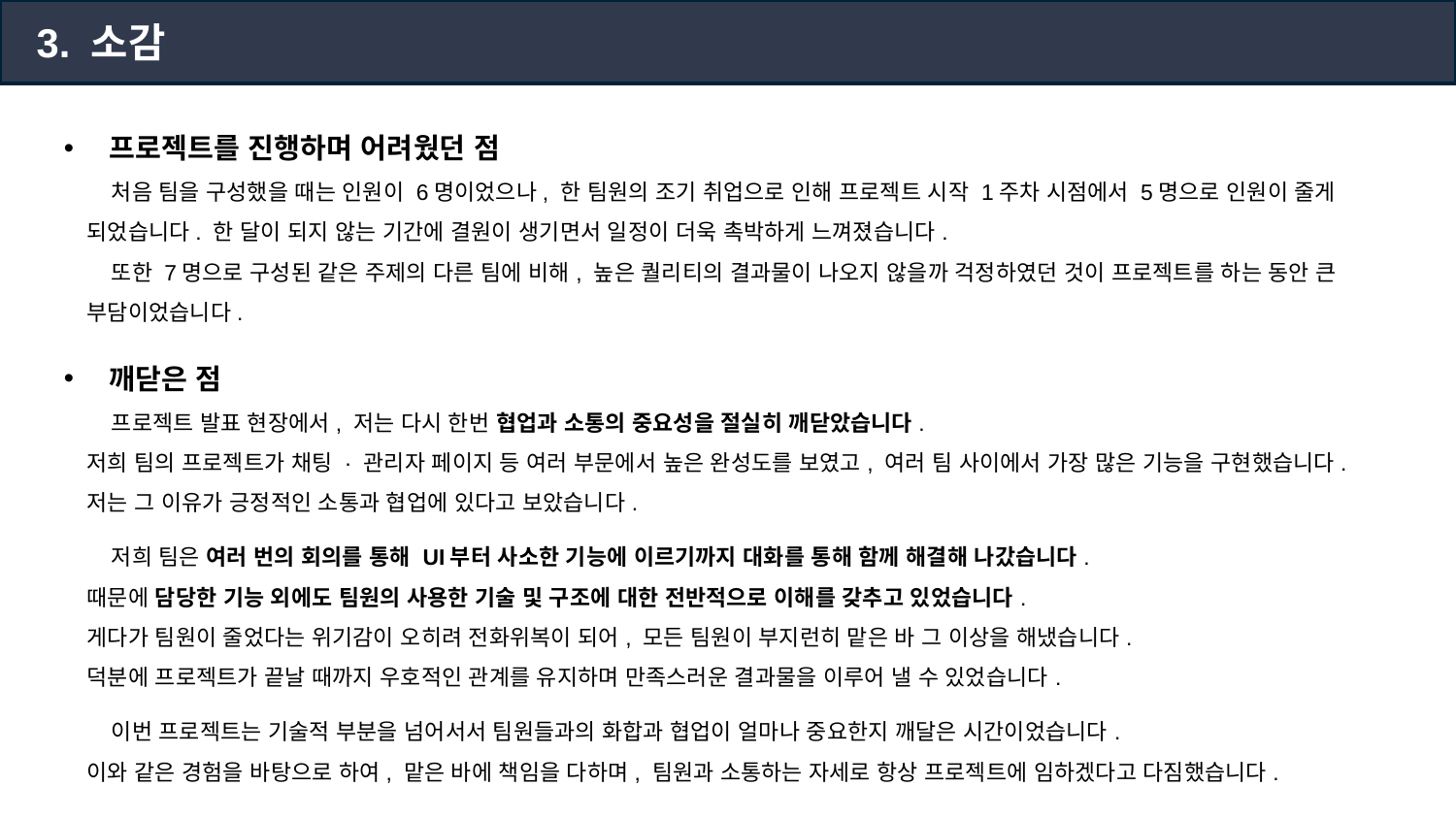

3. 소감
프로젝트를 진행하며 어려웠던 점
   처음 팀을 구성했을 때는 인원이 6명이었으나, 한 팀원의 조기 취업으로 인해 프로젝트 시작 1주차 시점에서 5명으로 인원이 줄게 되었습니다. 한 달이 되지 않는 기간에 결원이 생기면서 일정이 더욱 촉박하게 느껴졌습니다.
   또한 7명으로 구성된 같은 주제의 다른 팀에 비해, 높은 퀄리티의 결과물이 나오지 않을까 걱정하였던 것이 프로젝트를 하는 동안 큰 부담이었습니다.
깨닫은 점
   프로젝트 발표 현장에서, 저는 다시 한번 협업과 소통의 중요성을 절실히 깨닫았습니다.
저희 팀의 프로젝트가 채팅 · 관리자 페이지 등 여러 부문에서 높은 완성도를 보였고, 여러 팀 사이에서 가장 많은 기능을 구현했습니다. 저는 그 이유가 긍정적인 소통과 협업에 있다고 보았습니다.

   저희 팀은 여러 번의 회의를 통해 UI부터 사소한 기능에 이르기까지 대화를 통해 함께 해결해 나갔습니다.
때문에 담당한 기능 외에도 팀원의 사용한 기술 및 구조에 대한 전반적으로 이해를 갖추고 있었습니다.
게다가 팀원이 줄었다는 위기감이 오히려 전화위복이 되어, 모든 팀원이 부지런히 맡은 바 그 이상을 해냈습니다.
덕분에 프로젝트가 끝날 때까지 우호적인 관계를 유지하며 만족스러운 결과물을 이루어 낼 수 있었습니다.

   이번 프로젝트는 기술적 부분을 넘어서서 팀원들과의 화합과 협업이 얼마나 중요한지 깨달은 시간이었습니다.
이와 같은 경험을 바탕으로 하여, 맡은 바에 책임을 다하며, 팀원과 소통하는 자세로 항상 프로젝트에 임하겠다고 다짐했습니다.